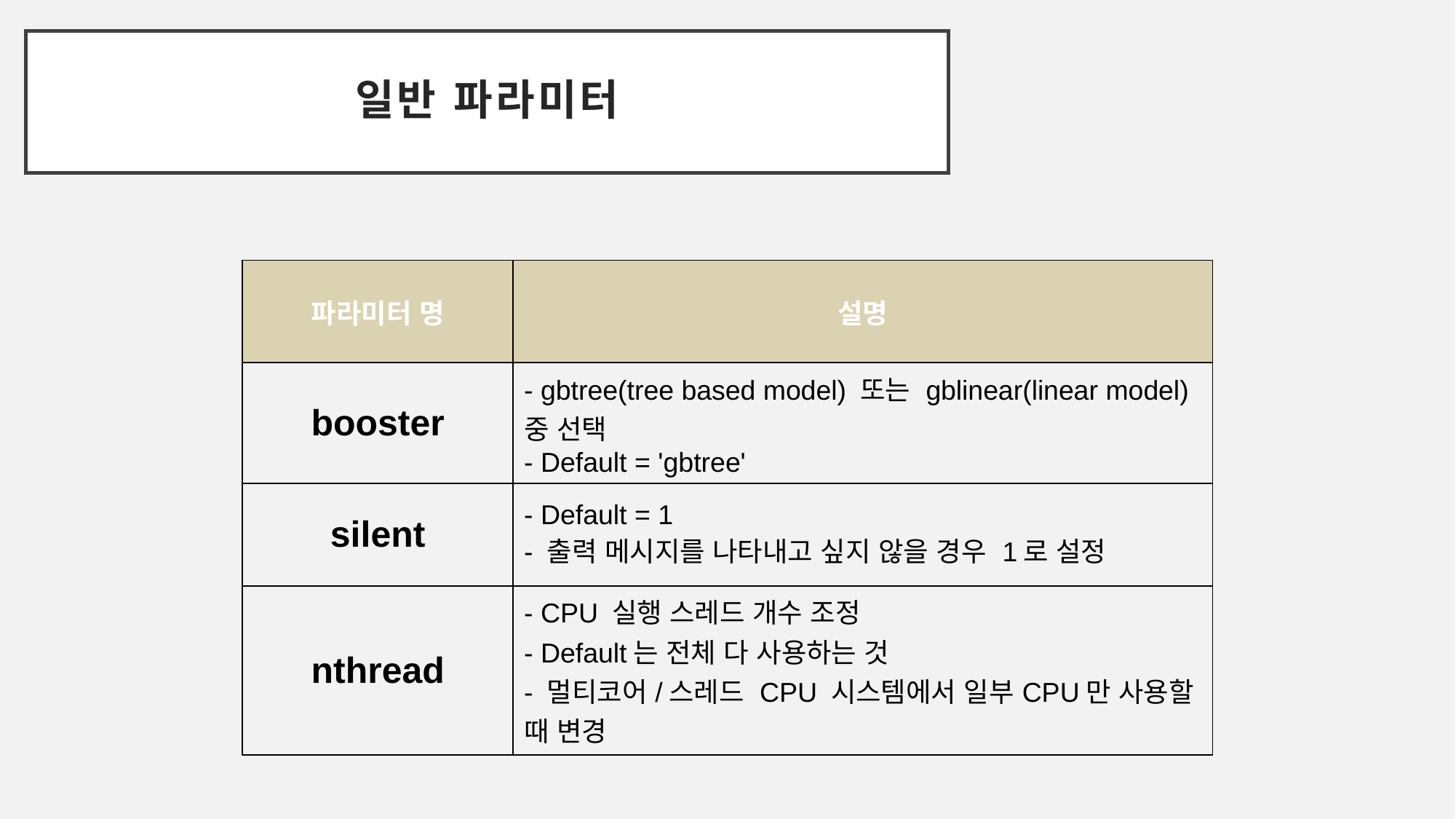

# 일반 파라미터
| 파라미터 명 | 설명 |
| --- | --- |
| booster | - gbtree(tree based model) 또는 gblinear(linear model) 중 선택 - Default = 'gbtree' |
| silent | - Default = 1 - 출력 메시지를 나타내고 싶지 않을 경우 1로 설정 |
| nthread | - CPU 실행 스레드 개수 조정 - Default는 전체 다 사용하는 것 - 멀티코어/스레드 CPU 시스템에서 일부CPU만 사용할 때 변경 |